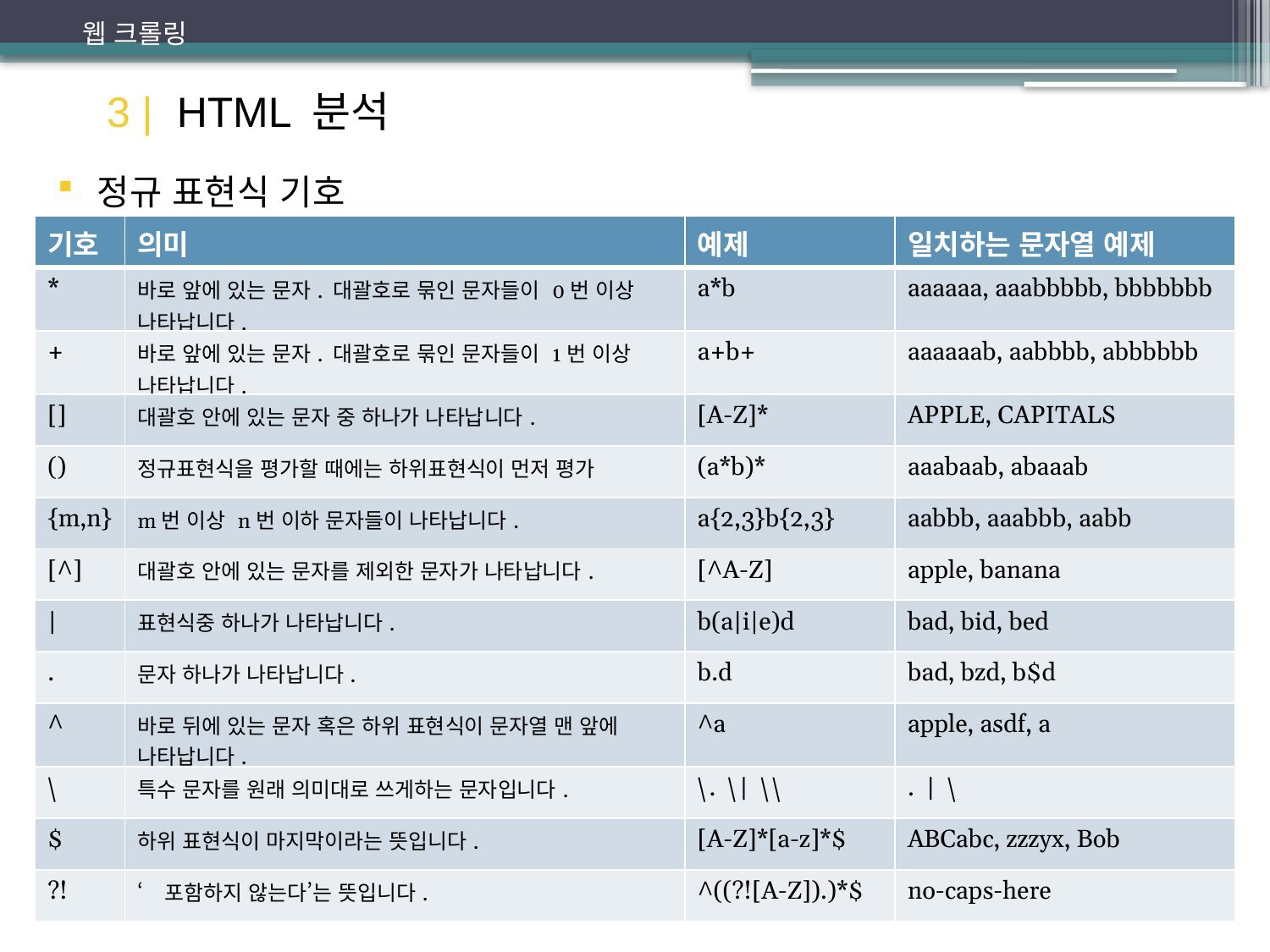

웹 크롤링
3 |  HTML 분석
정규 표현식 기호
| 기호 | 의미 | 예제 | 일치하는 문자열 예제 |
| --- | --- | --- | --- |
| \* | 바로 앞에 있는 문자. 대괄호로 묶인 문자들이 0번 이상 나타납니다. | a\*b | aaaaaa, aaabbbbb, bbbbbbb |
| + | 바로 앞에 있는 문자. 대괄호로 묶인 문자들이 1번 이상 나타납니다. | a+b+ | aaaaaab, aabbbb, abbbbbb |
| [] | 대괄호 안에 있는 문자 중 하나가 나타납니다. | [A-Z]\* | APPLE, CAPITALS |
| () | 정규표현식을 평가할 때에는 하위표현식이 먼저 평가 | (a\*b)\* | aaabaab, abaaab |
| {m,n} | m번 이상 n번 이하 문자들이 나타납니다. | a{2,3}b{2,3} | aabbb, aaabbb, aabb |
| [^] | 대괄호 안에 있는 문자를 제외한 문자가 나타납니다. | [^A-Z] | apple, banana |
| | | 표현식중 하나가 나타납니다. | b(a|i|e)d | bad, bid, bed |
| . | 문자 하나가 나타납니다. | b.d | bad, bzd, b$d |
| ^ | 바로 뒤에 있는 문자 혹은 하위 표현식이 문자열 맨 앞에 나타납니다. | ^a | apple, asdf, a |
| \ | 특수 문자를 원래 의미대로 쓰게하는 문자입니다. | \. \| \\ | . | \ |
| $ | 하위 표현식이 마지막이라는 뜻입니다. | [A-Z]\*[a-z]\*$ | ABCabc, zzzyx, Bob |
| ?! | ‘포함하지 않는다’는 뜻입니다. | ^((?![A-Z]).)\*$ | no-caps-here |